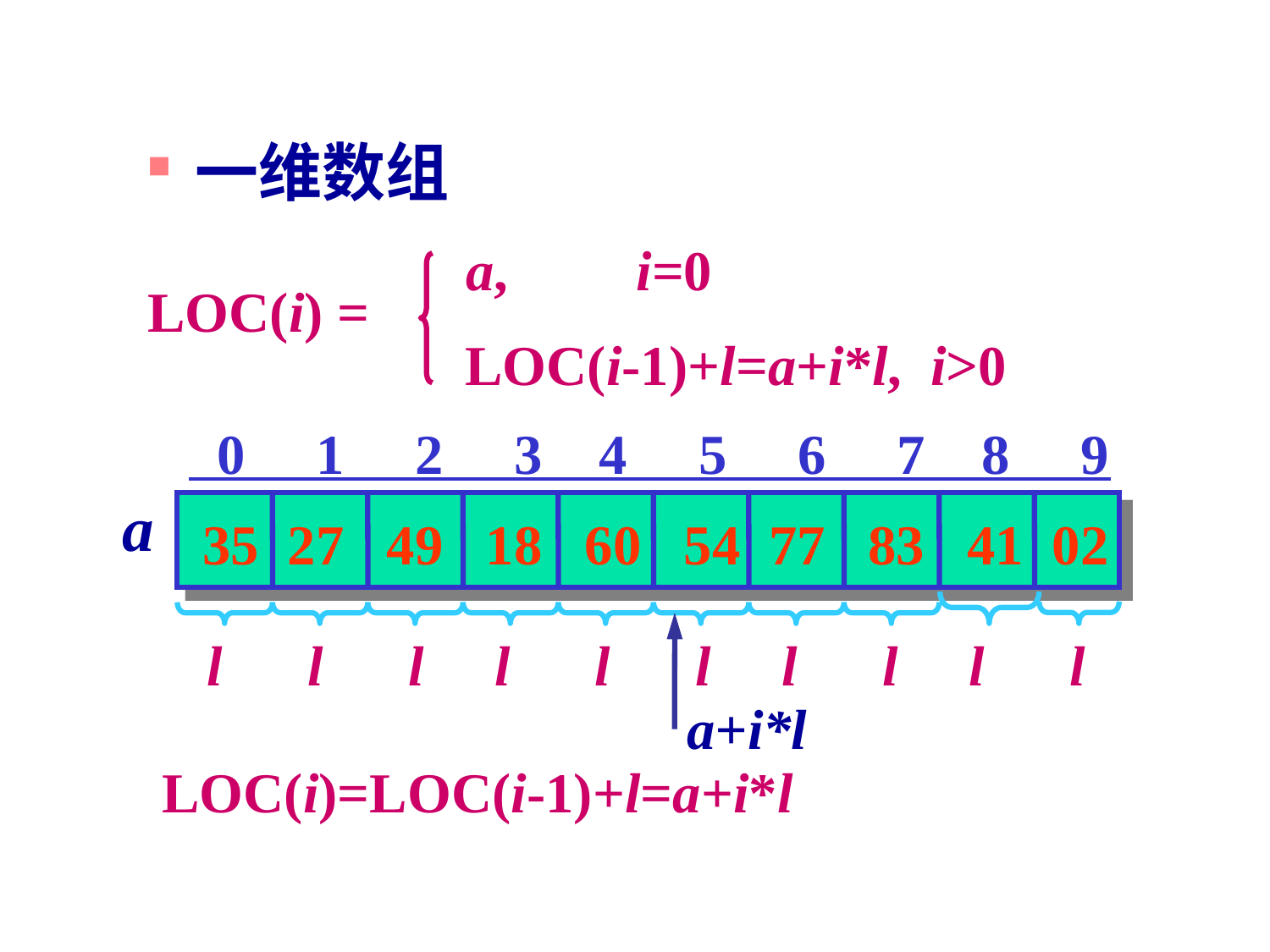

一维数组
a,         i=0

LOC(i) =
LOC(i-1)+l=a+i*l,  i>0
  0     1     2     3    4     5     6     7    8     9
a

35  27   49   18   60   54  77   83   41  02

l      l      l     l      l      l     l      l     l      l
a+i*l
LOC(i)=LOC(i-1)+l=a+i*l
14